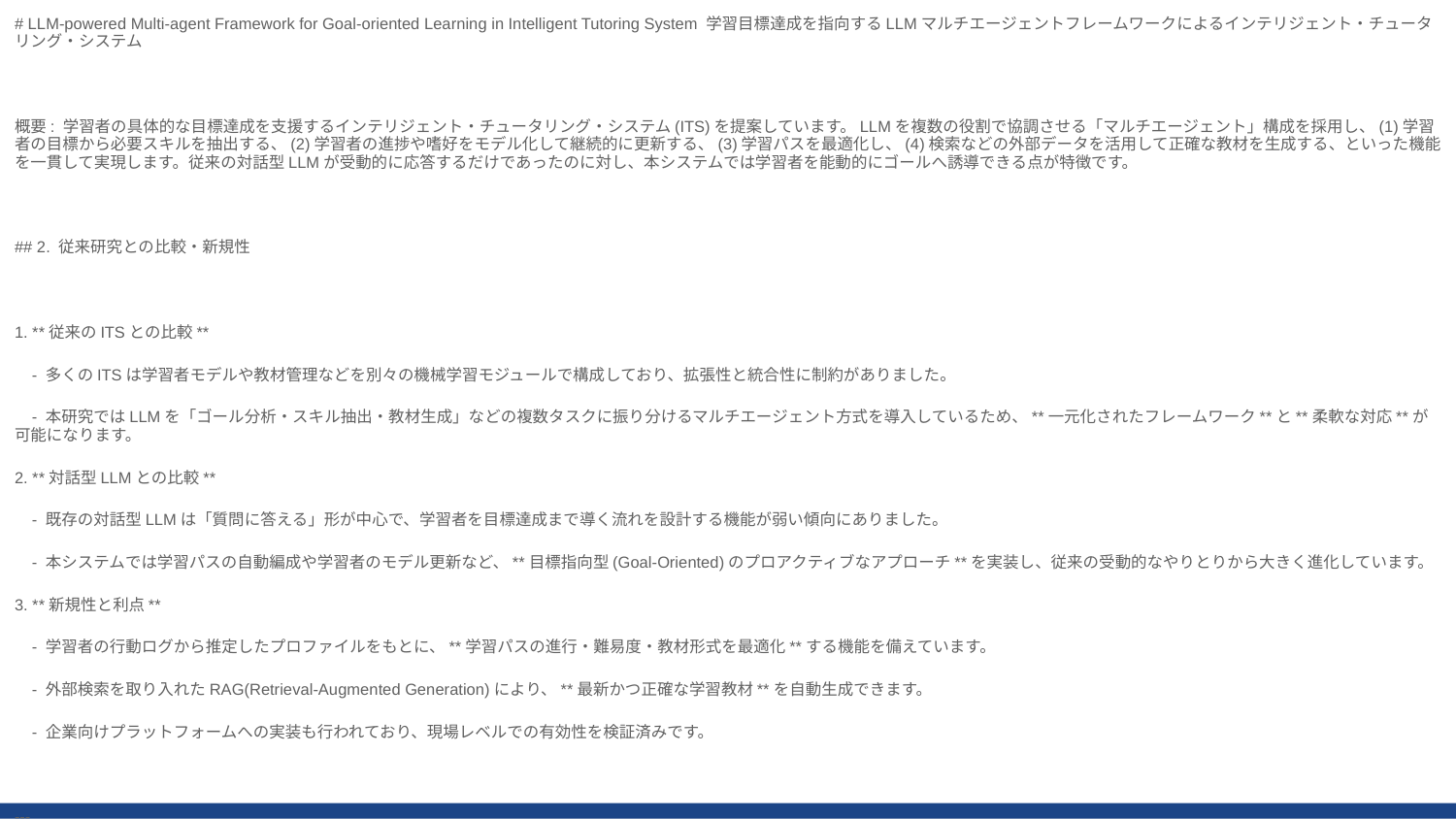

# LLM-powered Multi-agent Framework for Goal-oriented Learning in Intelligent Tutoring System 学習目標達成を指向するLLMマルチエージェントフレームワークによるインテリジェント・チュータリング・システム

概要: 学習者の具体的な目標達成を支援するインテリジェント・チュータリング・システム(ITS)を提案しています。LLMを複数の役割で協調させる「マルチエージェント」構成を採用し、(1)学習者の目標から必要スキルを抽出する、(2)学習者の進捗や嗜好をモデル化して継続的に更新する、(3)学習パスを最適化し、(4)検索などの外部データを活用して正確な教材を生成する、といった機能を一貫して実現します。従来の対話型LLMが受動的に応答するだけであったのに対し、本システムでは学習者を能動的にゴールへ誘導できる点が特徴です。

## 2. 従来研究との比較・新規性

1. **従来のITSとの比較**
    - 多くのITSは学習者モデルや教材管理などを別々の機械学習モジュールで構成しており、拡張性と統合性に制約がありました。
    - 本研究ではLLMを「ゴール分析・スキル抽出・教材生成」などの複数タスクに振り分けるマルチエージェント方式を導入しているため、**一元化されたフレームワーク**と**柔軟な対応**が可能になります。
2. **対話型LLMとの比較**
    - 既存の対話型LLMは「質問に答える」形が中心で、学習者を目標達成まで導く流れを設計する機能が弱い傾向にありました。
    - 本システムでは学習パスの自動編成や学習者のモデル更新など、**目標指向型(Goal-Oriented)のプロアクティブなアプローチ**を実装し、従来の受動的なやりとりから大きく進化しています。
3. **新規性と利点**
    - 学習者の行動ログから推定したプロファイルをもとに、**学習パスの進行・難易度・教材形式を最適化**する機能を備えています。
    - 外部検索を取り入れたRAG(Retrieval-Augmented Generation)により、**最新かつ正確な学習教材**を自動生成できます。
    - 企業向けプラットフォームへの実装も行われており、現場レベルでの有効性を検証済みです。

---

## 3. 提案手法の詳細

### 3.1 スキルギャップの同定 (Skill Gap Identification)

- ゴールから必要スキルを導出する独自のデータセットを用意し、LLMをファインチューニングすることで**高精度なスキル抽出**を実現。
- スキルの不足分を明確化し、学習者ごとに異なる課題を可視化。

### 3.2 学習者プロファイリング (Adaptive Learner Modeling)

- **学習者の認知度**(どのスキルをどこまで習得したか)、**嗜好**(好みの学習形式や学習ペース)、**行動パターン**(利用頻度や理解度)を総合的にモデル化。
- 学習の合間に実施するクイズや学習ログの解析により、プロファイルを動的に更新し続ける。

### 3.3 マルチエージェントによる学習パス最適化 (Evolvable Learning Path Scheduling)

- 各エージェントが学習者の状態を監視し、学習の難易度やトピック順序を適切に組み直す。
- **Learner Simulator**を通じて仮想的にフィードバックを生成し、「もしこの教材を提示したら学習者はどう反応するか」をあらかじめシミュレートし、より精度の高いパスを策定。

### 3.4 教材生成 (Tailored Content Creation) + RAG

- Web検索や外部文書を参照するRAGを併用し、最新の技術情報や統計データを反映。
- 文章構成を下書き→統合・修正という段階的手順で行い、**一貫性のある教材**と**学習者ごとのカスタマイズ**を両立。
- 生成された教材内にクイズや演習問題も同時に用意し、学習者の理解度チェックを促す。

### 3.5 実装と評価

- 企業向けプラットフォーム(AIEP)に統合し、実際の従業員研修で検証。
- 学習効率の向上や、学習者の満足度向上が定性・定量的に確認されている。

---

## 4. 使用用途

1. **企業研修・人材育成**
    - 新しい技術要件が生じた際、学習者が何を学ぶべきかを素早く判断し、スキルを最適な順序で習得させる。
2. **MOOC・オンライン教育**
    - 多様な受講者の目標・背景に応じて、個別の学習パスや教材を自動生成・提供。
3. **個人のスキルアップ**
    - 転職やキャリアチェンジの前に、必要なスキルを分析し、集中的に学習する計画を得られる。

---

## 5. 関連文献

本論文の参考文献から、特に有用と思われる研究をいくつか紹介します。

- **[7] Yulin Chen et al.**

    “Empowering Private Tutoring by Chaining Large Language Models.”

    - LLMを組み合わせて個別チュータリングを行う事例。対話やコンテンツ生成に関する実践的な工夫が参考になります。
- **[16] Zhengyuan Liu et al.**

    “Personality-aware Student Simulation for Conversational Intelligent Tutoring Systems.”

    - 学習者の個性を考慮したシミュレーションのアプローチで、GenMentorのLearner Simulatorと方向性が近い研究。
- **[21] Joon Sung Park et al.**

    “Generative Agents: Interactive Simulacra of Human Behavior.”

    - マルチエージェント同士のやりとりを用いた複雑シミュレーションの事例。LLMの協調や行動戦略の工夫が示唆的です。
- **[36] Zelai Xu et al.**

    “Language Agents with Reinforcement Learning for Strategic Play in the Werewolf Game.”

    - 複数のLLMエージェントを強化学習と組み合わせる研究。マルチエージェントで高度な意思決定を行う点が共通しています。

---

## 6. まとめ

提案手法は、大規模言語モデルを役割分担させるマルチエージェントシステムの形で構成し、目標達成に必要なスキルギャップの抽出から学習パス最適化、教材生成までを包括的に実施する点で非常に革新的です。学習者個人に最適化した教材を動的に提供し、実際の企業研修でも効果が検証されているため、幅広いオンライン教育・個人学習・企業学習などに応用可能です。